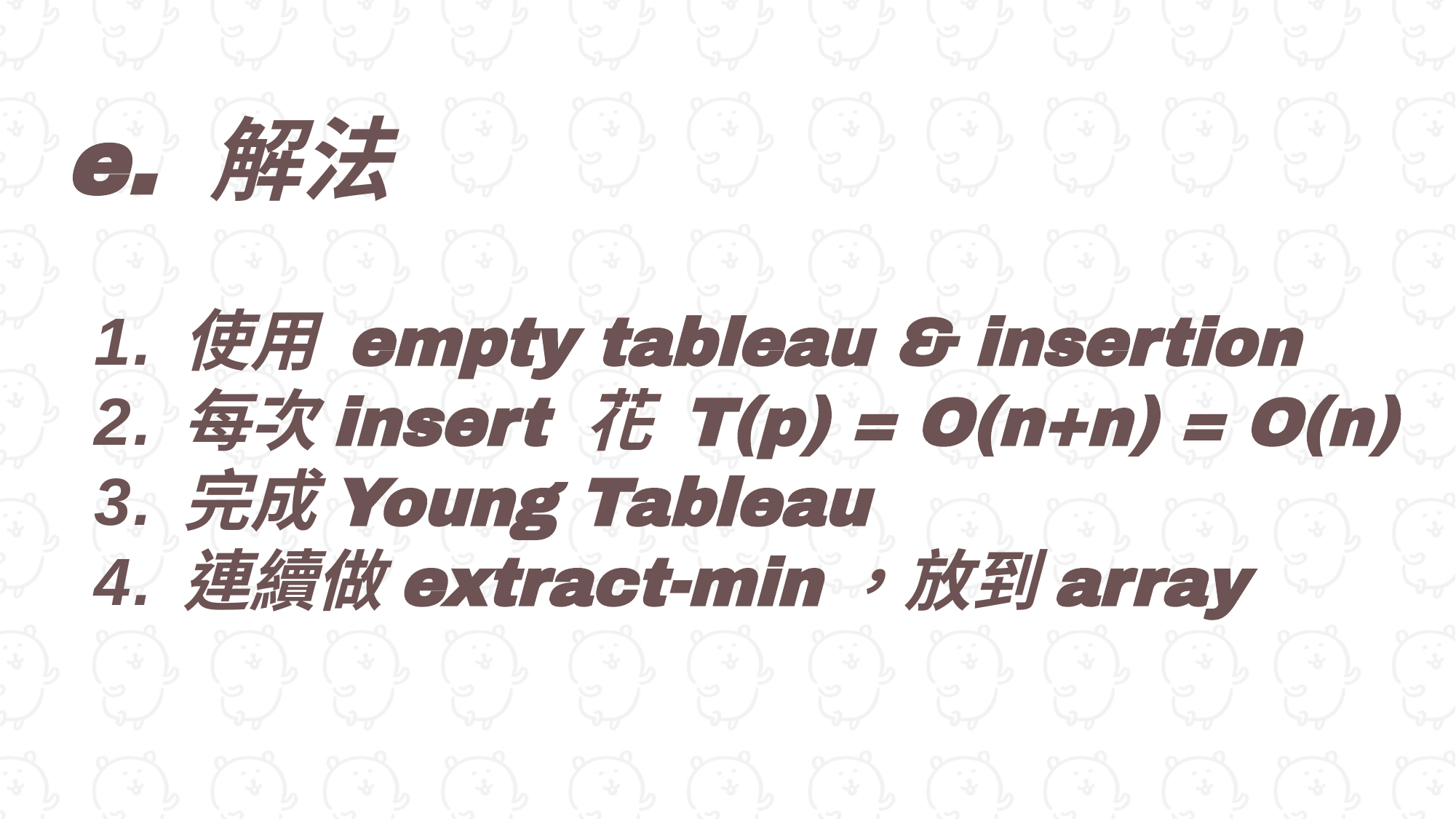

e. 解法
使用 empty tableau & insertion
每次insert 花 T(p) = O(n+n) = O(n)
完成Young Tableau
連續做extract-min，放到array